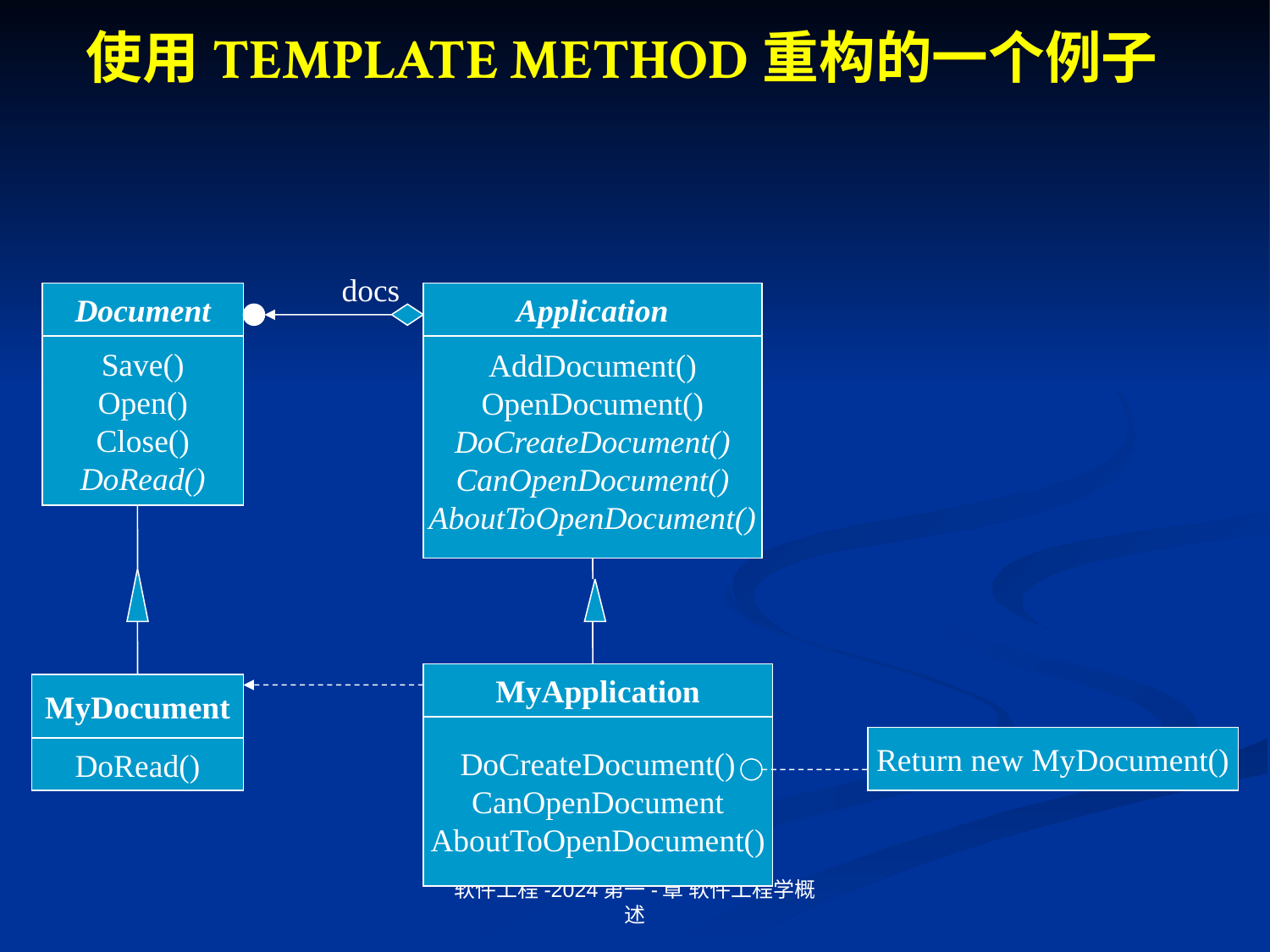

使用TEMPLATE METHOD重构的一个例子
docs
Document
Application

Save()
Open()
Close()
DoRead()

AddDocument()
OpenDocument()
DoCreateDocument()
CanOpenDocument()
AboutToOpenDocument()

MyApplication
MyDocument

DoCreateDocument()
CanOpenDocument
AboutToOpenDocument()
Return new MyDocument()
DoRead()

软件工程-2024第一-章 软件工程学概述
155